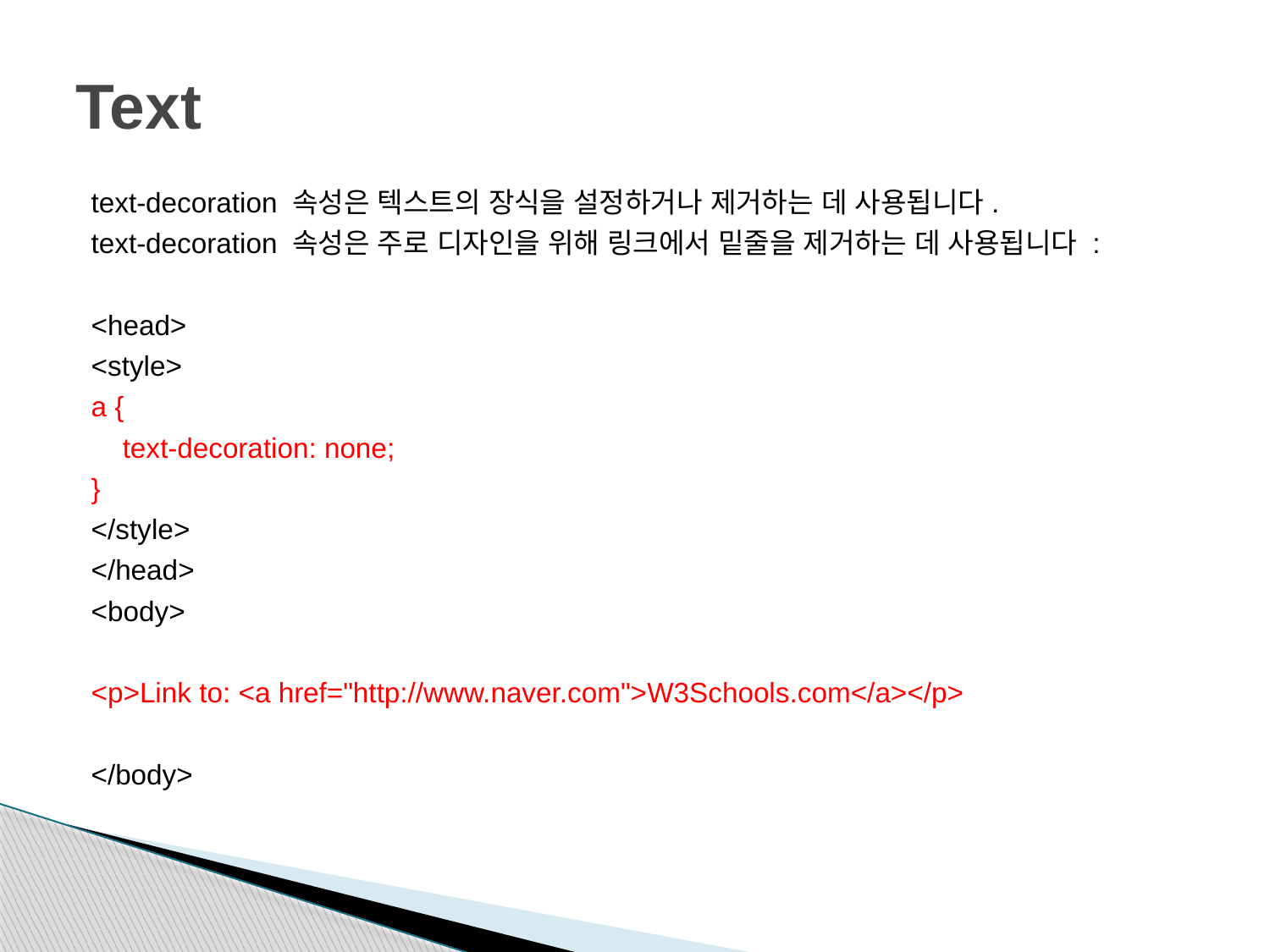

# Text
text-decoration 속성은 텍스트의 장식을 설정하거나 제거하는 데 사용됩니다.
text-decoration 속성은 주로 디자인을 위해 링크에서 밑줄을 제거하는 데 사용됩니다 :

<head>
<style>
a {
    text-decoration: none;
}
</style>
</head>
<body>

<p>Link to: <a href="http://www.naver.com">W3Schools.com</a></p>

</body>